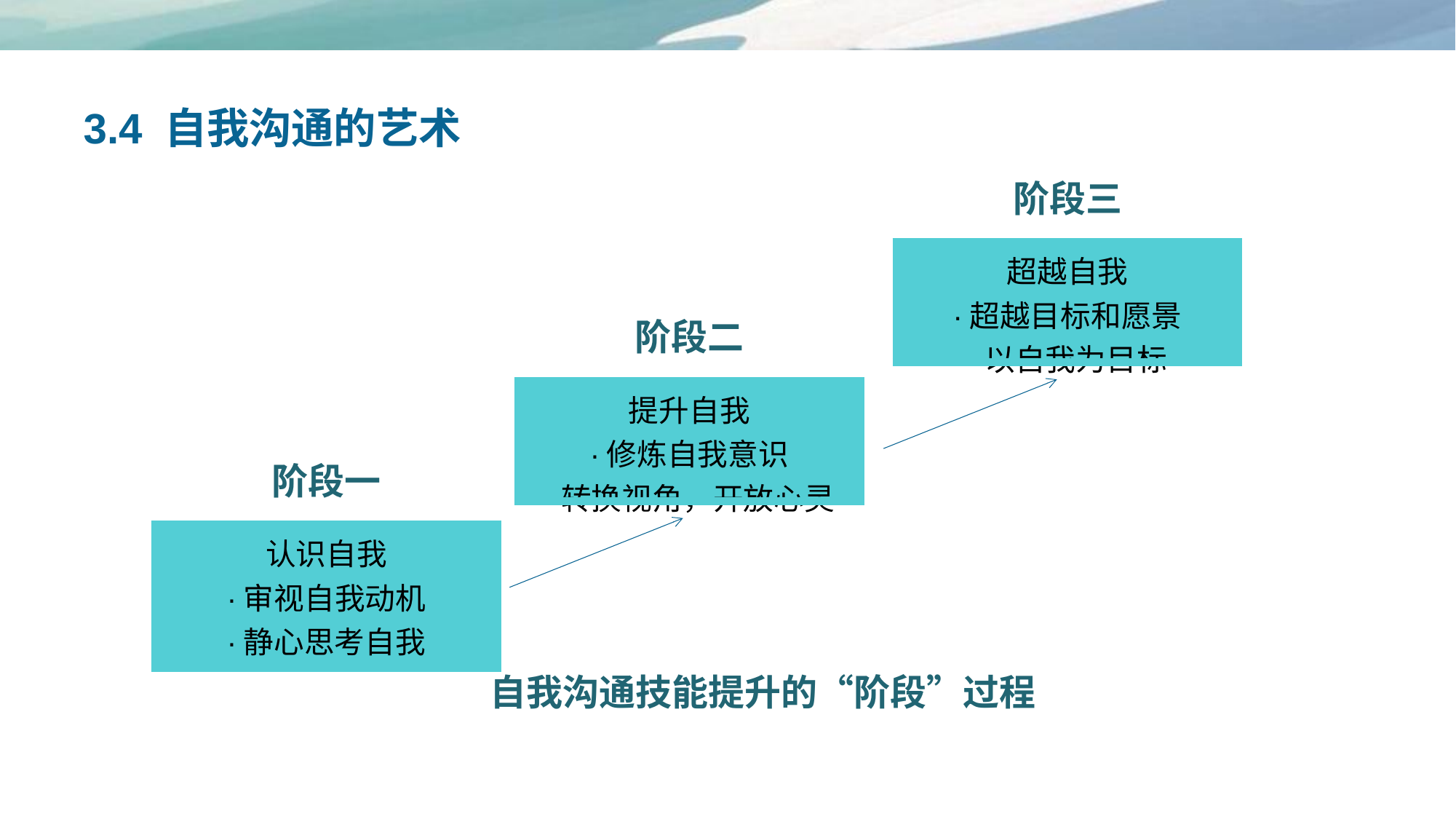

3.4 自我沟通的艺术
阶段三
| 超越自我 ·超越目标和愿景 ·以自我为目标 |
| --- |
阶段二
| 提升自我 ·修炼自我意识 ·转换视角，开放心灵 |
| --- |
阶段一
| 认识自我 ·审视自我动机 ·静心思考自我 |
| --- |
自我沟通技能提升的“阶段”过程